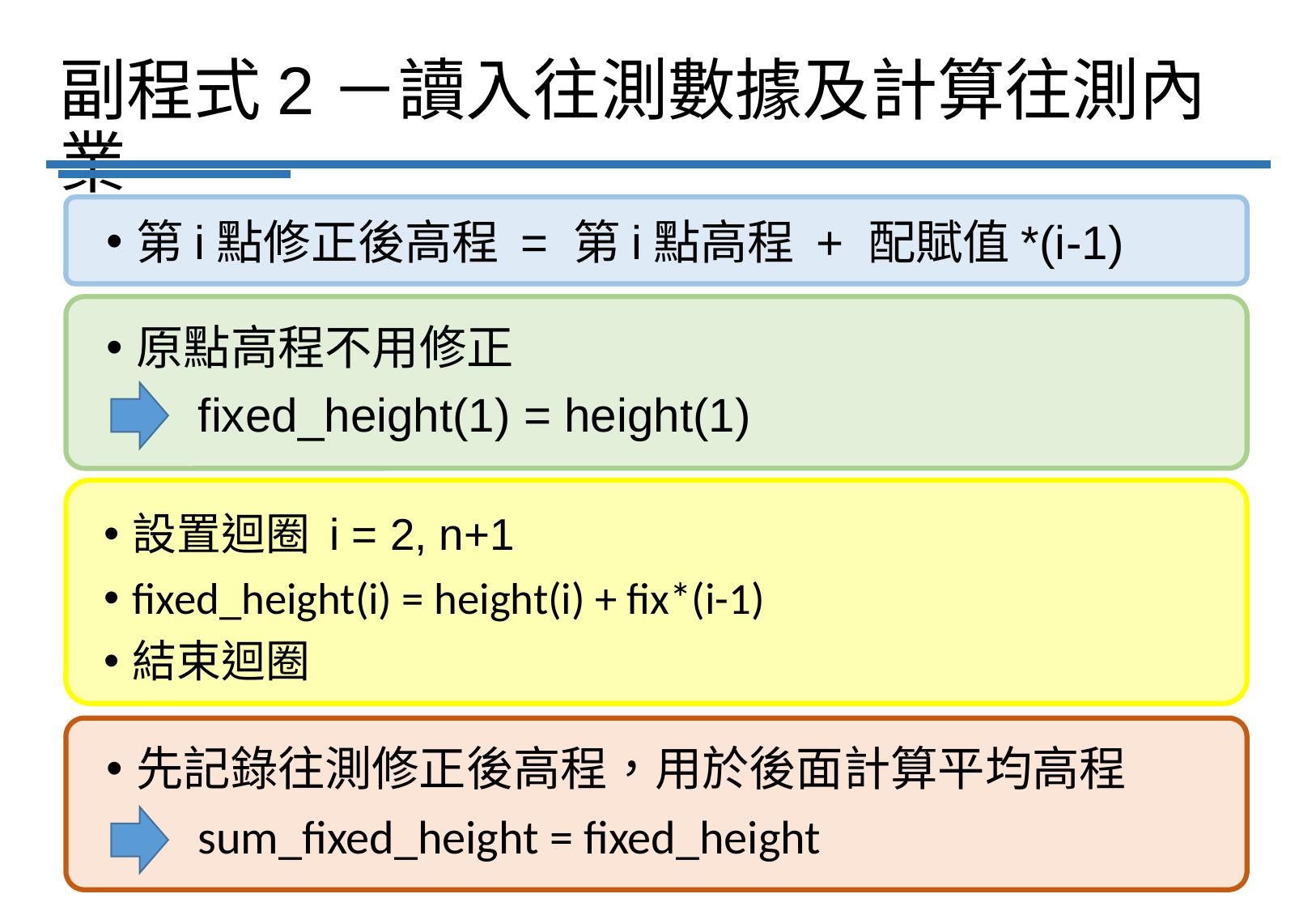

# 副程式2－讀入往測數據及計算往測內業

第i點修正後高程 = 第i點高程 + 配賦值*(i-1)

原點高程不用修正
       fixed_height(1) = height(1)

設置迴圈 i = 2, n+1
fixed_height(i) = height(i) + fix*(i-1)
結束迴圈

先記錄往測修正後高程，用於後面計算平均高程
       sum_fixed_height = fixed_height